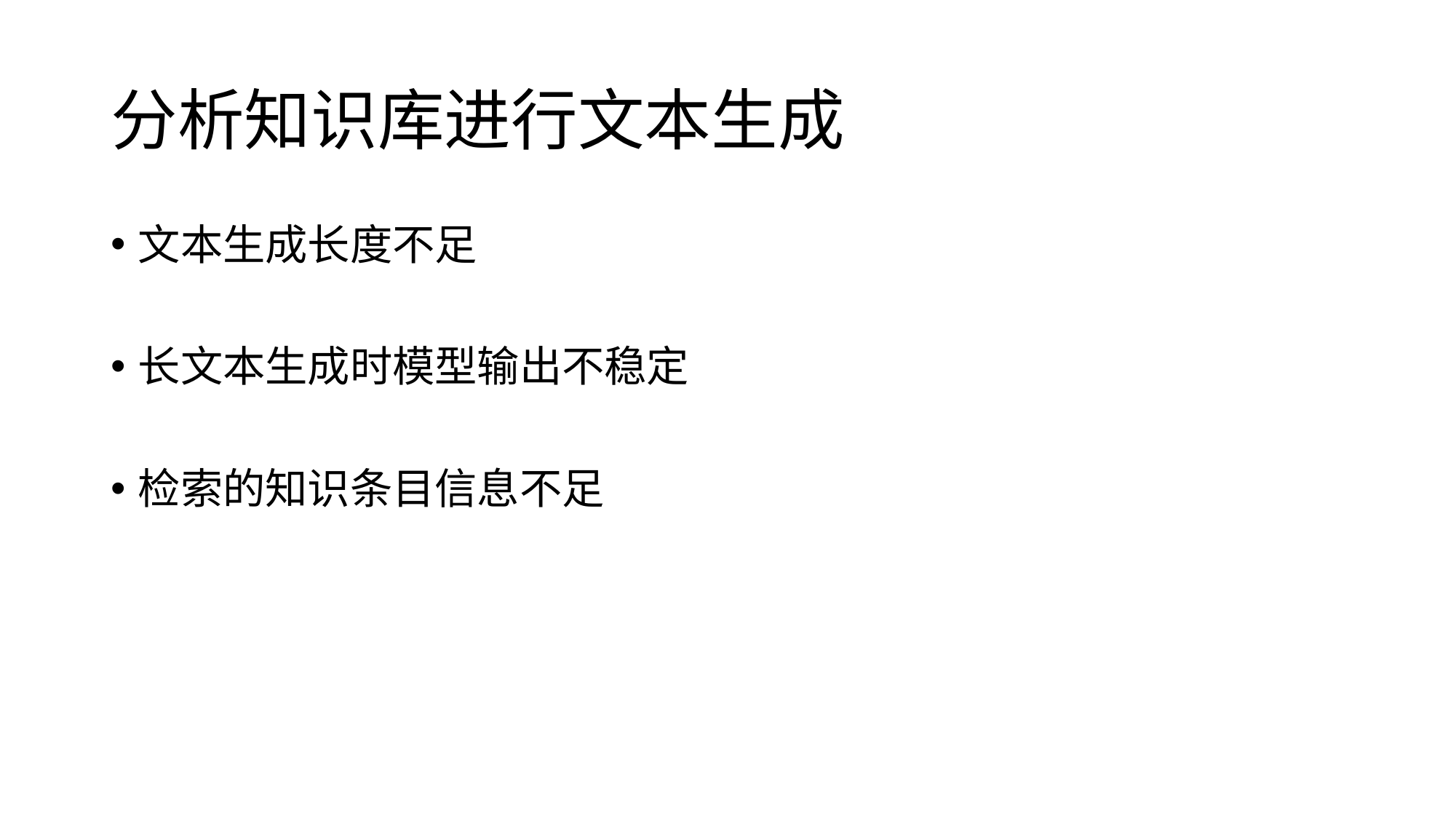

# 分析知识库进行文本生成
文本生成长度不足

长文本生成时模型输出不稳定

检索的知识条目信息不足